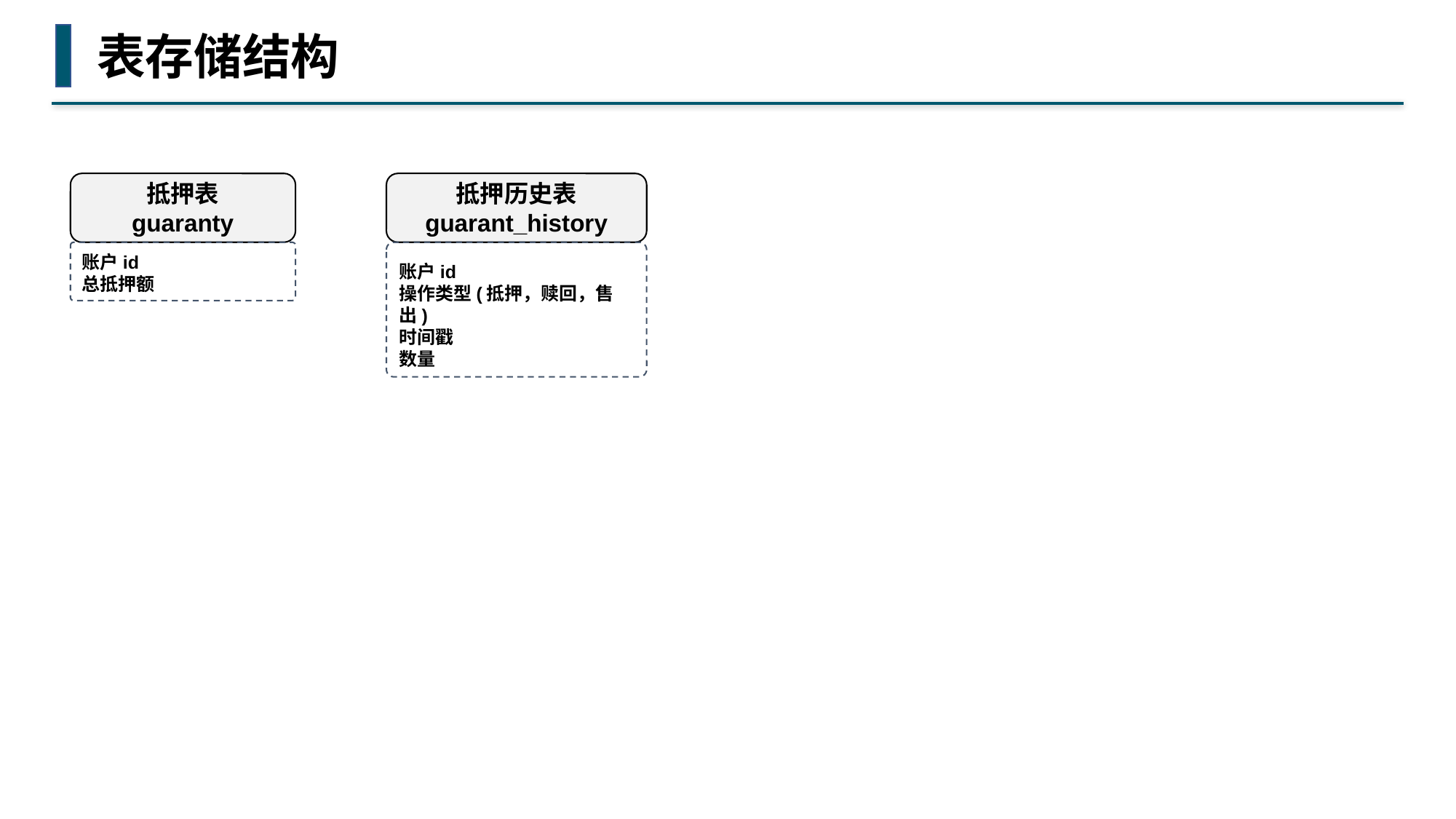

表存储结构

抵押表
guaranty
抵押历史表
guarant_history
账户id
总抵押额
账户id
操作类型(抵押，赎回，售出)
时间戳
数量